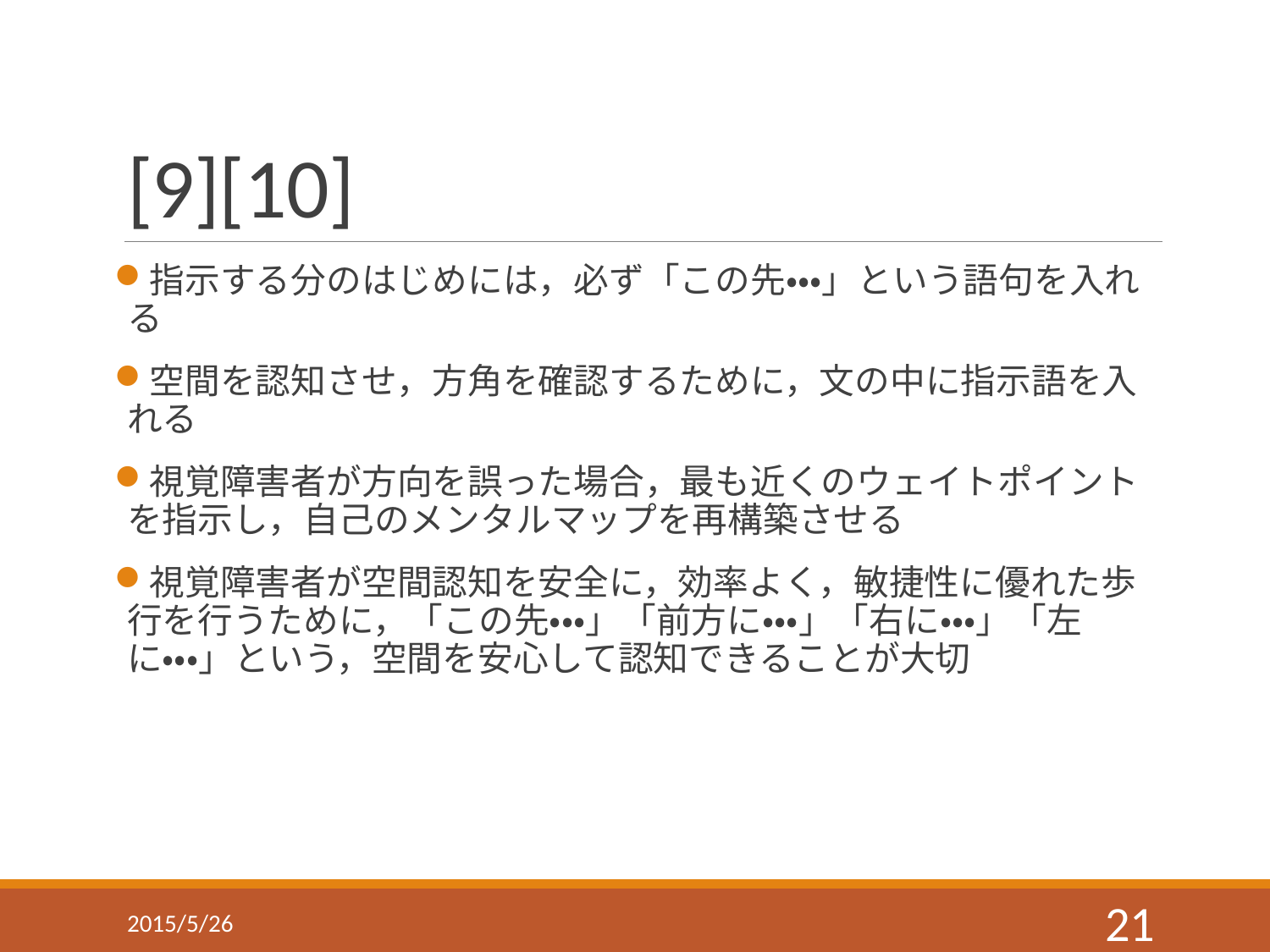

# [9][10]
指示する分のはじめには，必ず「この先・・・」という語句を入れる
空間を認知させ，方角を確認するために，文の中に指示語を入れる
視覚障害者が方向を誤った場合，最も近くのウェイトポイントを指示し，自己のメンタルマップを再構築させる
視覚障害者が空間認知を安全に，効率よく，敏捷性に優れた歩行を行うために，「この先・・・」「前方に・・・」「右に・・・」「左に・・・」という，空間を安心して認知できることが大切
2015/5/26
21